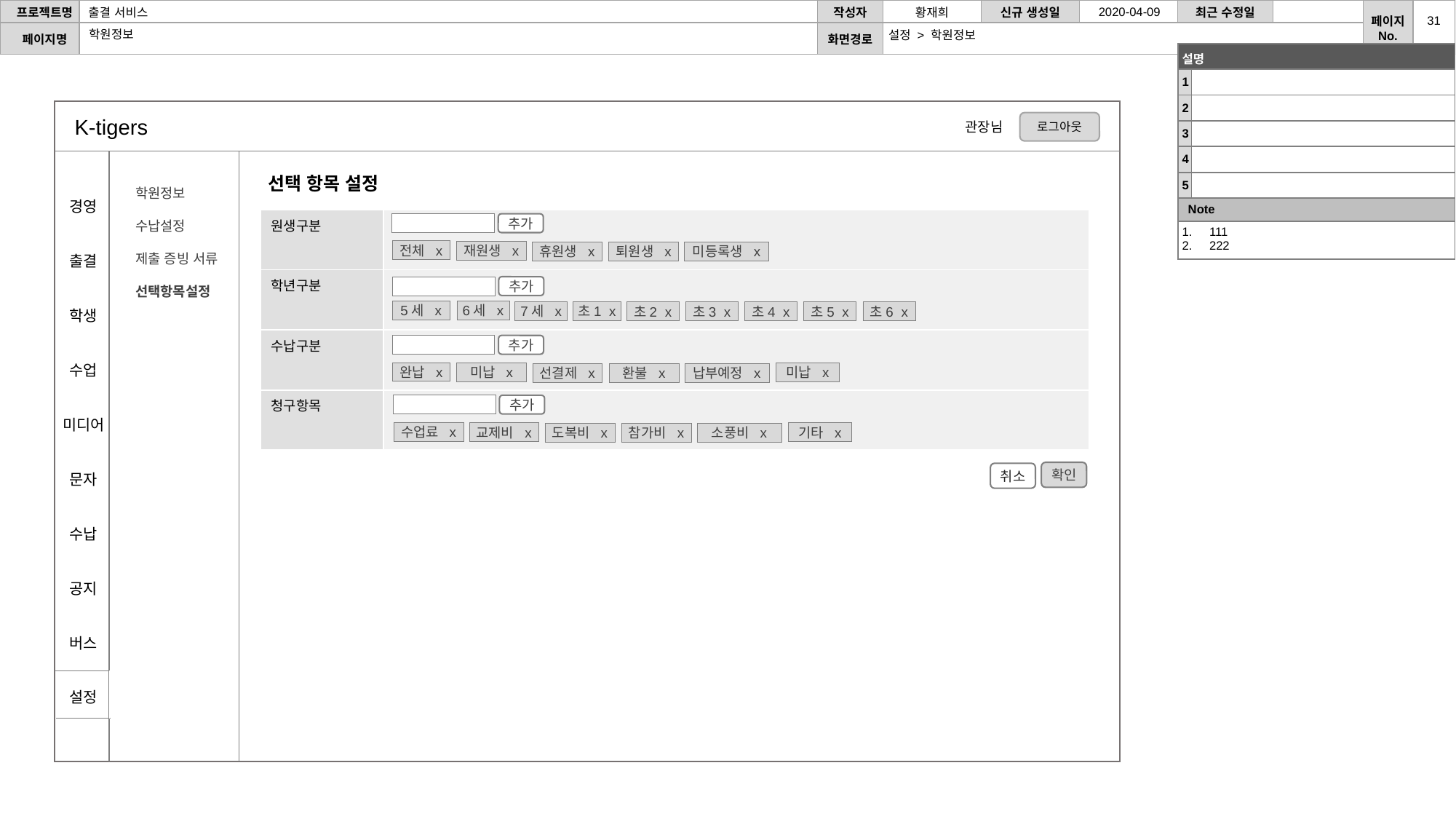

2020-04-09
31
학원정보
설정 > 학원정보
| 설명 |  |
| --- | --- |
| 1 |  |
| 2 |  |
| 3 |  |
| 4 |  |
| 5 |  |
| Note |  |
| 111 222 |  |

K-tigers
로그아웃
관장님
선택 항목 설정
학원정보

수납설정

제출 증빙 서류

선택항목설정

경영

출결

학생

수업

미디어

문자

수납

공지

버스

설정

| 원생구분 |  |
| --- | --- |
| 학년구분 |  |
| 수납구분 |  |
| 청구항목 |  |

추가
전체  x
재원생  x
휴원생  x
퇴원생  x
미등록생  x

추가
5세  x
6세  x
7세  x
초1  x
초2  x
초3  x
초4  x
초5  x
초6  x

추가
완납  x
미납  x
미납  x
선결제  x
환불  x
납부예정  x

추가
수업료  x
교제비  x
기타  x
도복비  x
참가비  x
소풍비  x
확인
취소